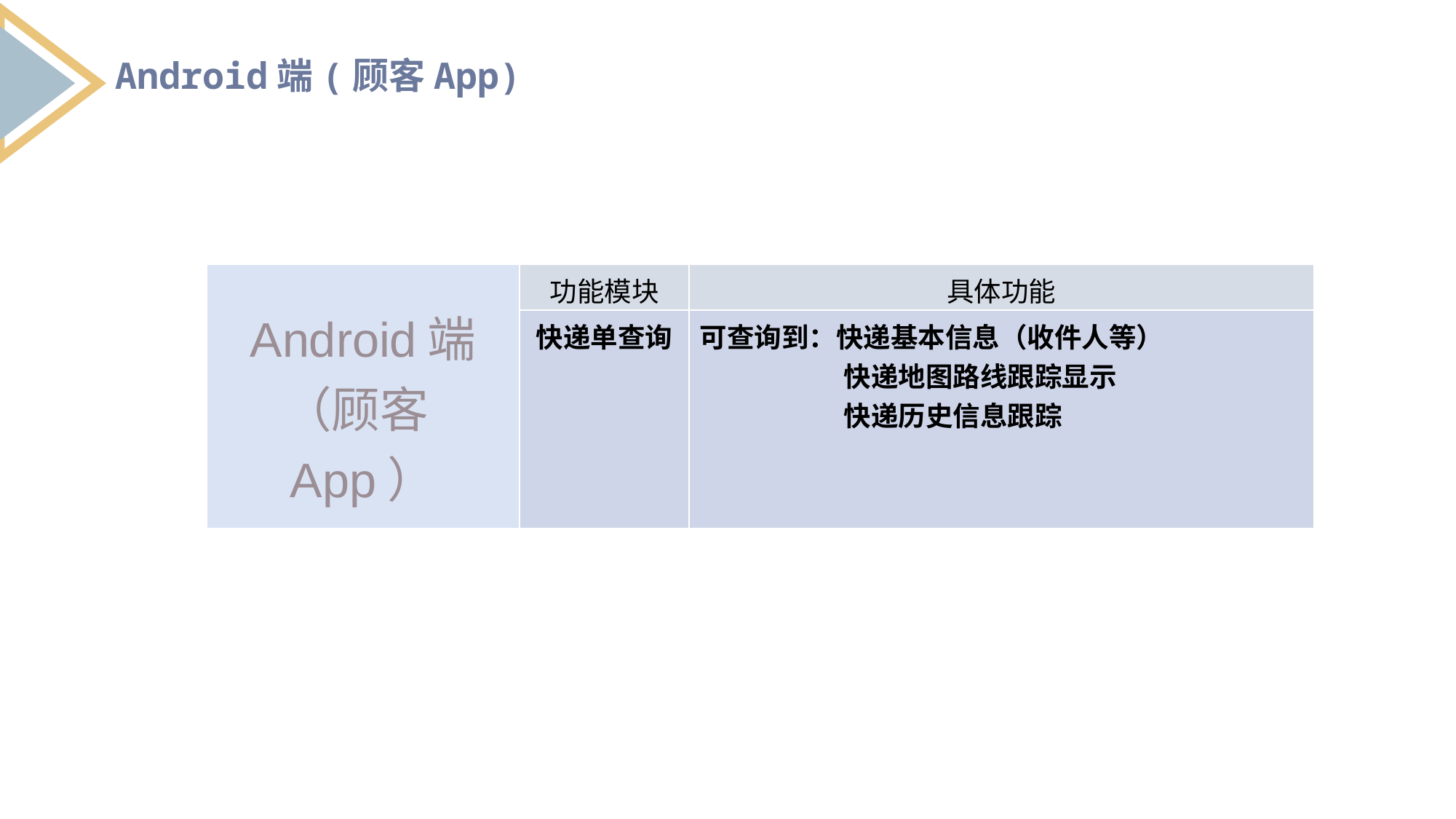

Android端(顾客App)
| Android端 （顾客App） | 功能模块 | 具体功能 |
| --- | --- | --- |
|  | 快递单查询 | 可查询到：快递基本信息（收件人等） 快递地图路线跟踪显示 快递历史信息跟踪 |